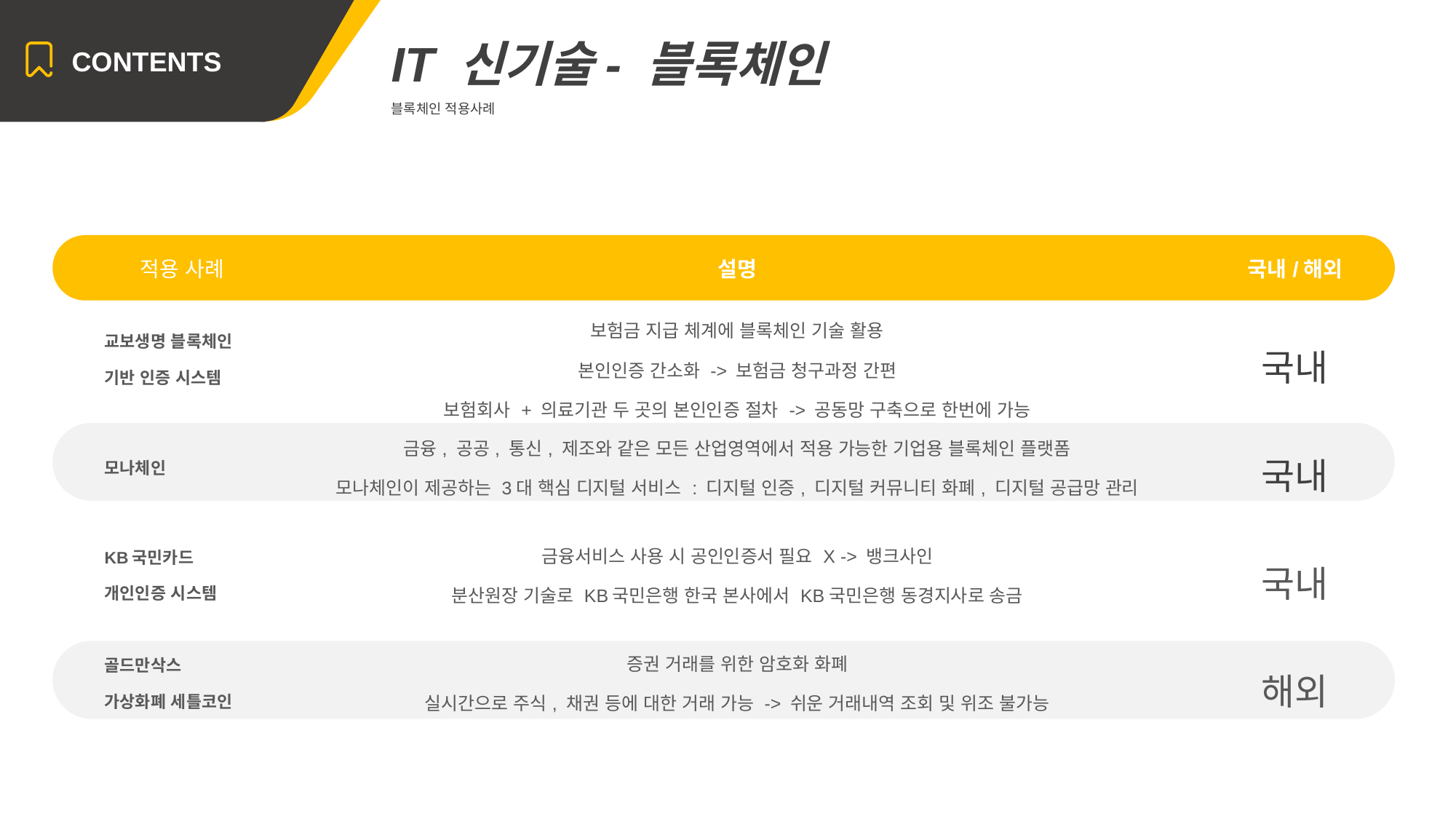

CONTENTS

IT 신기술- 블록체인
블록체인 적용사례

| 적용 사례 | 설명 | 국내/해외 |
| --- | --- | --- |
| 교보생명 블록체인 기반 인증 시스템 | 보험금 지급 체계에 블록체인 기술 활용 본인인증 간소화 -> 보험금 청구과정 간편 보험회사 + 의료기관 두 곳의 본인인증 절차 -> 공동망 구축으로 한번에 가능 | 국내 |
| 모나체인 | 금융, 공공, 통신, 제조와 같은 모든 산업영역에서 적용 가능한 기업용 블록체인 플랫폼 모나체인이 제공하는 3대 핵심 디지털 서비스 : 디지털 인증, 디지털 커뮤니티 화폐, 디지털 공급망 관리 | 국내 |
| KB국민카드 개인인증 시스템 | 금융서비스 사용 시 공인인증서 필요 X -> 뱅크사인 분산원장 기술로 KB국민은행 한국 본사에서 KB국민은행 동경지사로 송금 | 국내 |
| 골드만삭스 가상화폐 세틀코인 | 증권 거래를 위한 암호화 화폐 실시간으로 주식, 채권 등에 대한 거래 가능 -> 쉬운 거래내역 조회 및 위조 불가능 | 해외 |